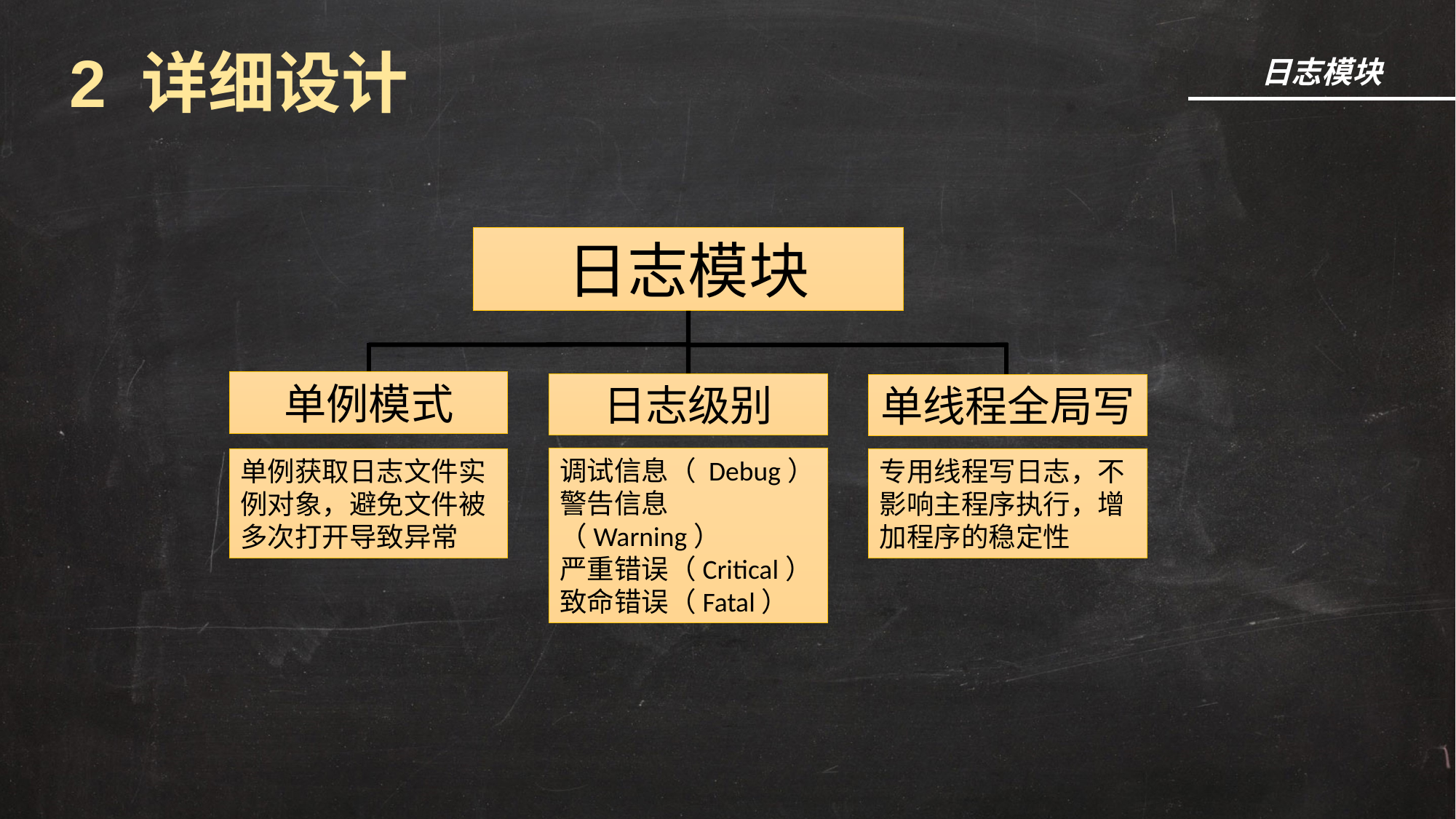

2 详细设计
日志模块
日志模块
单例模式
日志级别
单线程全局写
调试信息（ Debug）
警告信息（Warning）
严重错误（Critical）
致命错误（Fatal）
单例获取日志文件实例对象，避免文件被多次打开导致异常
专用线程写日志，不影响主程序执行，增加程序的稳定性